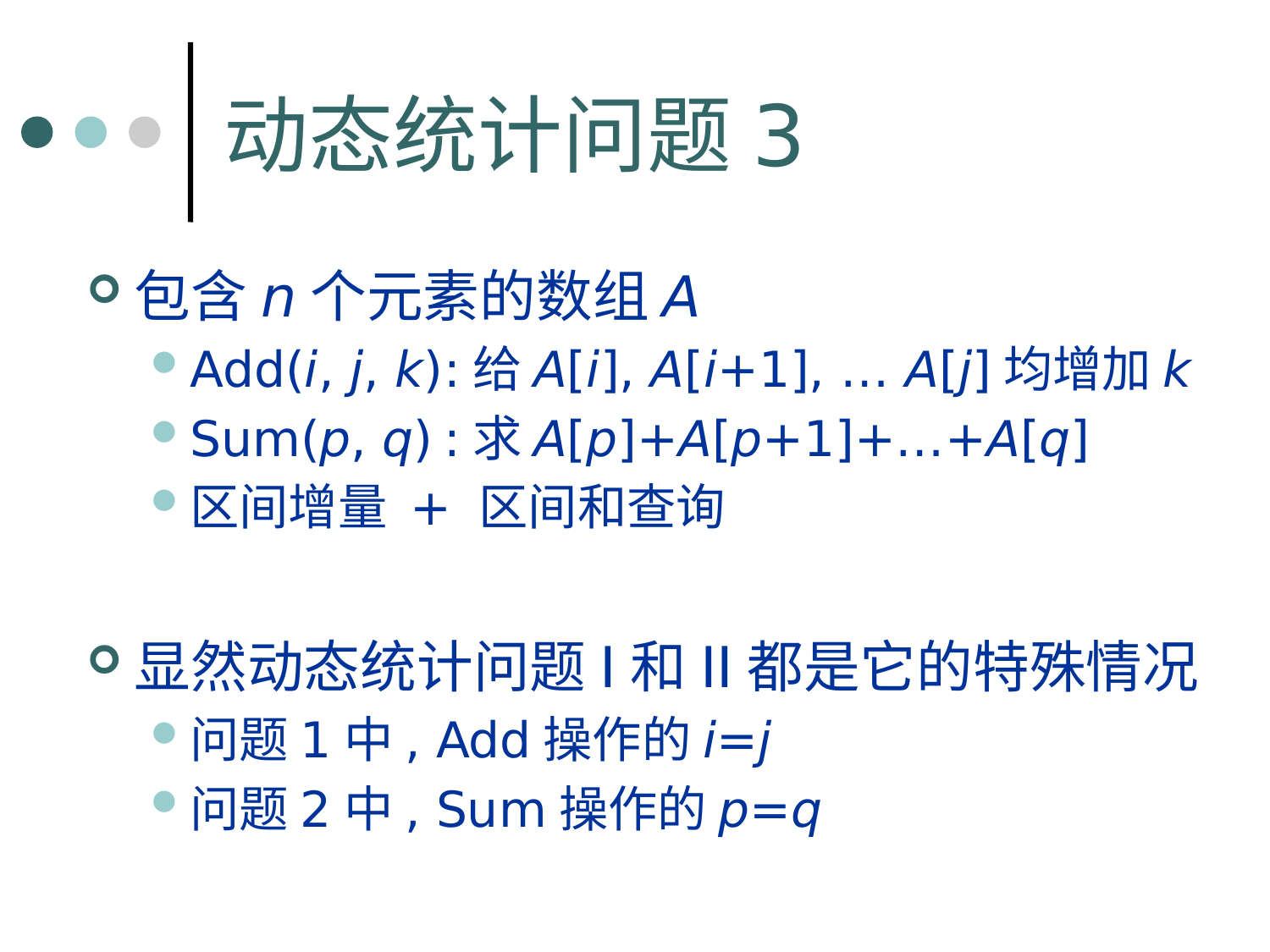

# 动态统计问题3
包含n个元素的数组A
Add(i, j, k)	:给A[i], A[i+1], … A[j]均增加k
Sum(p, q)	:求A[p]+A[p+1]+…+A[q]
区间增量 + 区间和查询

显然动态统计问题I和II都是它的特殊情况
问题1中, Add操作的i=j
问题2中, Sum操作的p=q